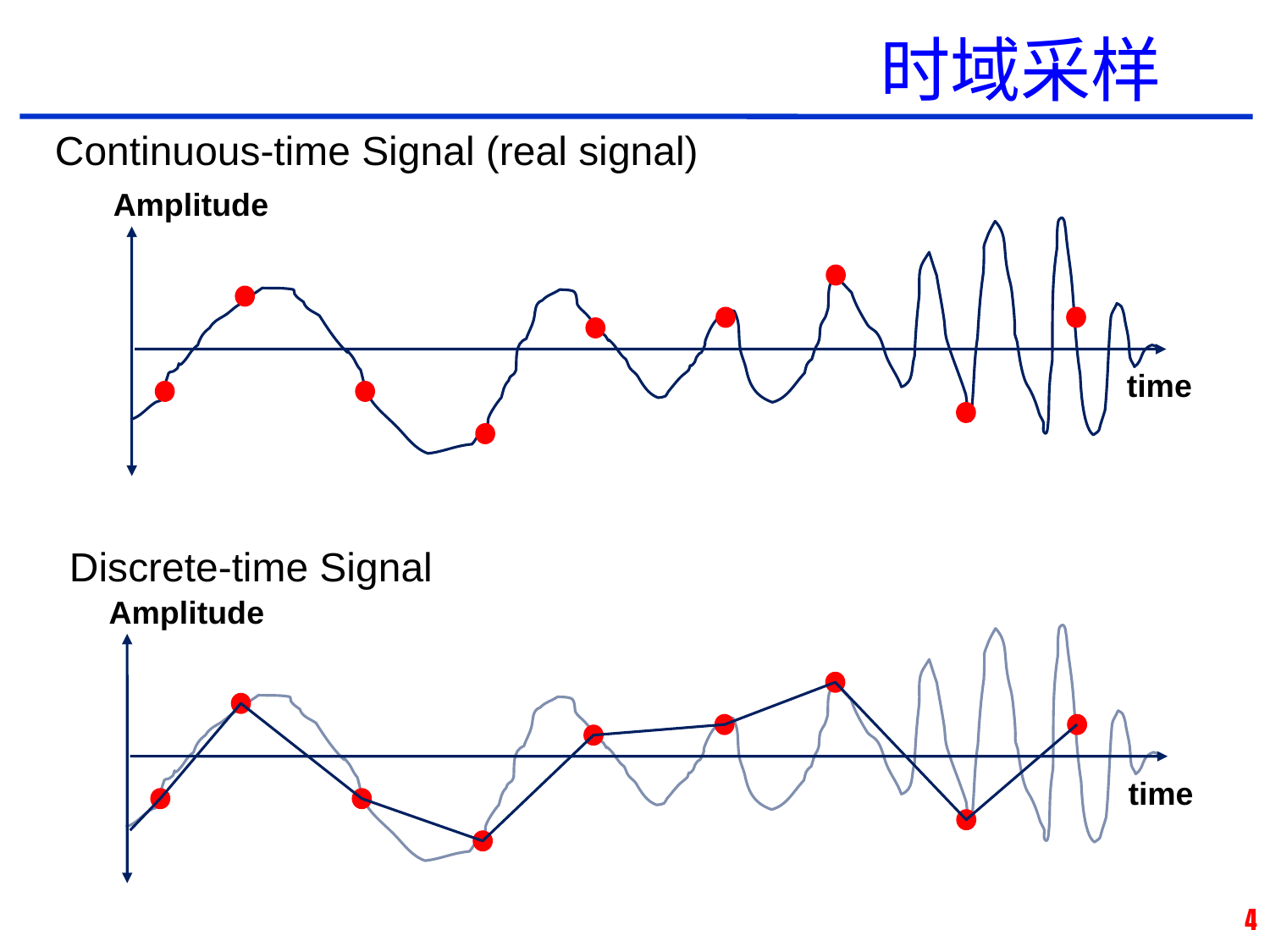

# 时域采样
Continuous-time Signal (real signal)
Amplitude

time
Discrete-time Signal
Amplitude

time
4